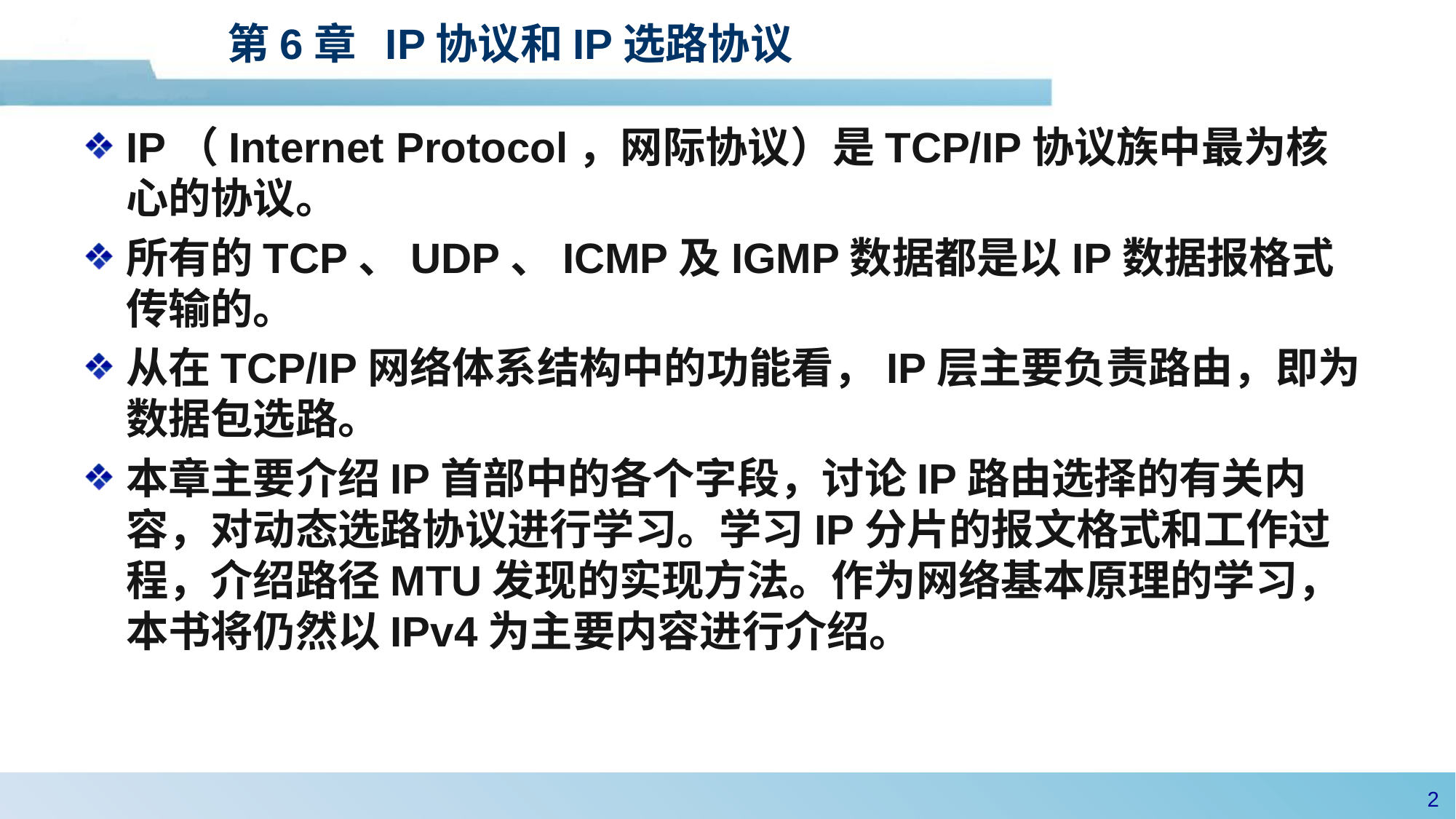

# 第6章  IP协议和IP选路协议
IP（Internet Protocol，网际协议）是TCP/IP协议族中最为核心的协议。
所有的TCP、UDP、ICMP及IGMP数据都是以IP数据报格式传输的。
从在TCP/IP网络体系结构中的功能看，IP层主要负责路由，即为数据包选路。
本章主要介绍IP首部中的各个字段，讨论IP路由选择的有关内容，对动态选路协议进行学习。学习IP分片的报文格式和工作过程，介绍路径MTU发现的实现方法。作为网络基本原理的学习，本书将仍然以IPv4为主要内容进行介绍。
2